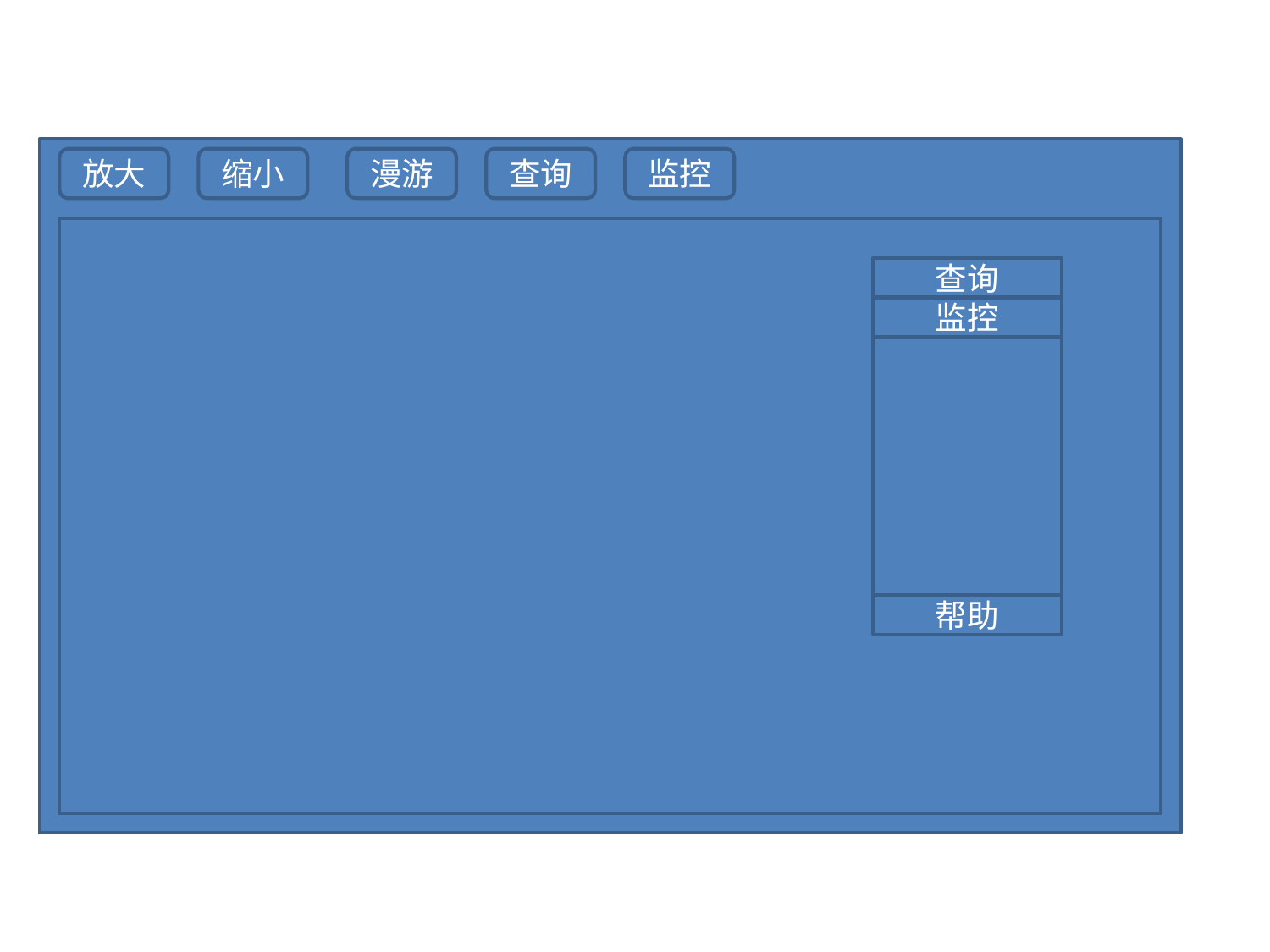

放大
缩小
漫游
查询
监控

查询
监控

帮助